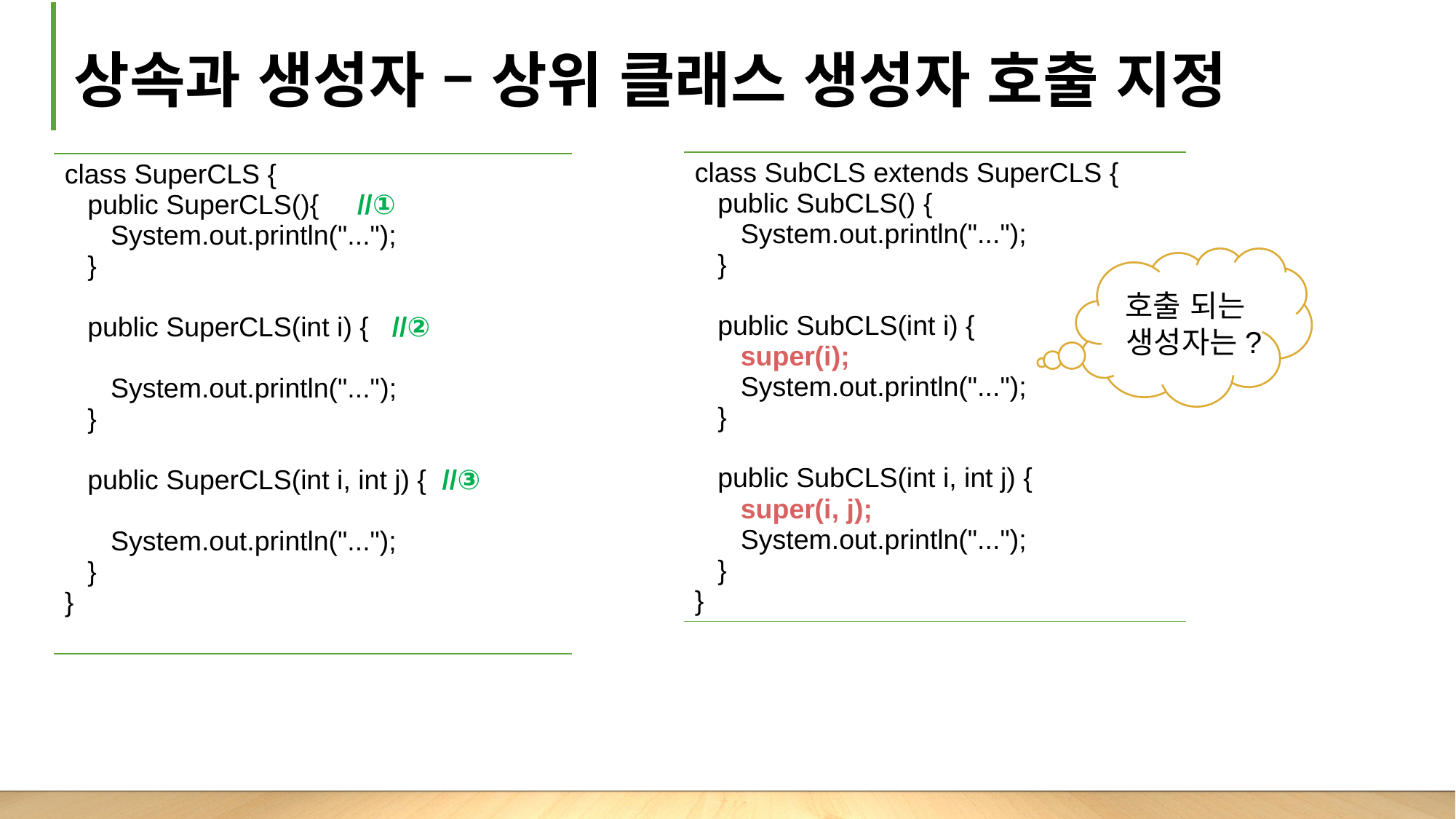

# 상속과 생성자 – 상위 클래스 생성자 호출 지정
| class SubCLS extends SuperCLS { public SubCLS() { System.out.println("..."); } public SubCLS(int i) { super(i); System.out.println("..."); } public SubCLS(int i, int j) { super(i, j); System.out.println("..."); } } |
| --- |
| class SuperCLS { public SuperCLS(){ //① System.out.println("..."); } public SuperCLS(int i) { //② System.out.println("..."); } public SuperCLS(int i, int j) { //③ System.out.println("..."); } } |
| --- |
호출 되는 생성자는?